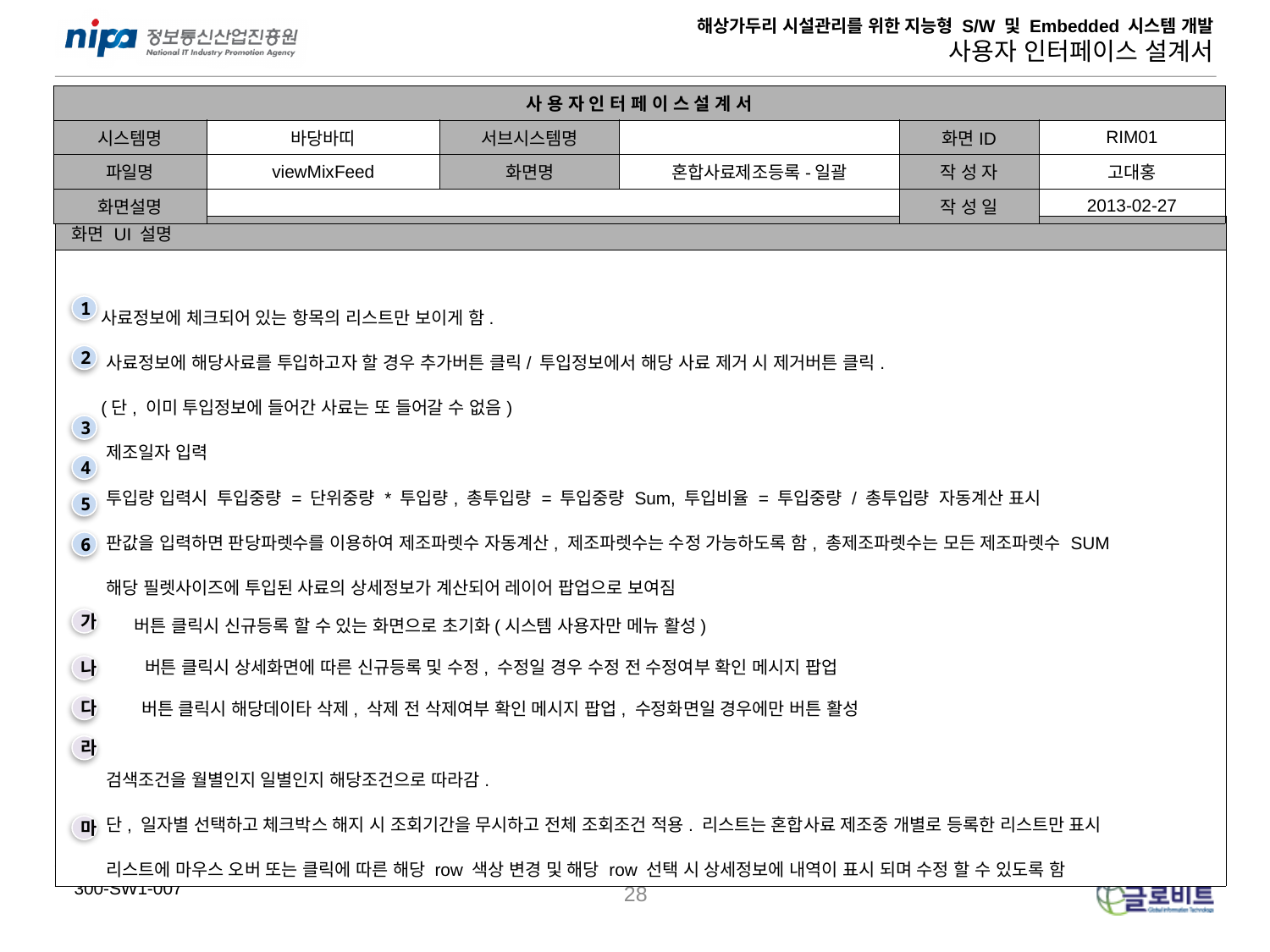

| 사 용 자 인 터 페 이 스 설 계 서 |  |  |  |  |  |
| --- | --- | --- | --- | --- | --- |
| 시스템명 | 바당바띠 | 서브시스템명 |  | 화면ID | RIM01 |
| 파일명 | viewMixFeed | 화면명 | 혼합사료제조등록-일괄 | 작 성 자 | 고대홍 |
| 화면설명 |  |  |  | 작 성 일 | 2013-02-27 |
| 화면 UI 설명 |
| --- |
| 사료정보에 체크되어 있는 항목의 리스트만 보이게 함. 사료정보에 해당사료를 투입하고자 할 경우 추가버튼 클릭/ 투입정보에서 해당 사료 제거 시 제거버튼 클릭. (단, 이미 투입정보에 들어간 사료는 또 들어갈 수 없음) 제조일자 입력 투입량 입력시 투입중량 = 단위중량 \* 투입량, 총투입량 = 투입중량 Sum, 투입비율 = 투입중량 / 총투입량 자동계산 표시 판값을 입력하면 판당파렛수를 이용하여 제조파렛수 자동계산, 제조파렛수는 수정 가능하도록 함, 총제조파렛수는 모든 제조파렛수 SUM 해당 필렛사이즈에 투입된 사료의 상세정보가 계산되어 레이어 팝업으로 보여짐 검색조건을 월별인지 일별인지 해당조건으로 따라감. 단, 일자별 선택하고 체크박스 해지 시 조회기간을 무시하고 전체 조회조건 적용. 리스트는 혼합사료 제조중 개별로 등록한 리스트만 표시 리스트에 마우스 오버 또는 클릭에 따른 해당 row 색상 변경 및 해당 row 선택 시 상세정보에 내역이 표시 되며 수정 할 수 있도록 함 |
1
2
3
4
5
6
버튼 클릭시 신규등록 할 수 있는 화면으로 초기화(시스템 사용자만 메뉴 활성)
가
버튼 클릭시 상세화면에 따른 신규등록 및 수정, 수정일 경우 수정 전 수정여부 확인 메시지 팝업
나
버튼 클릭시 해당데이타 삭제, 삭제 전 삭제여부 확인 메시지 팝업, 수정화면일 경우에만 버튼 활성
다
라
마